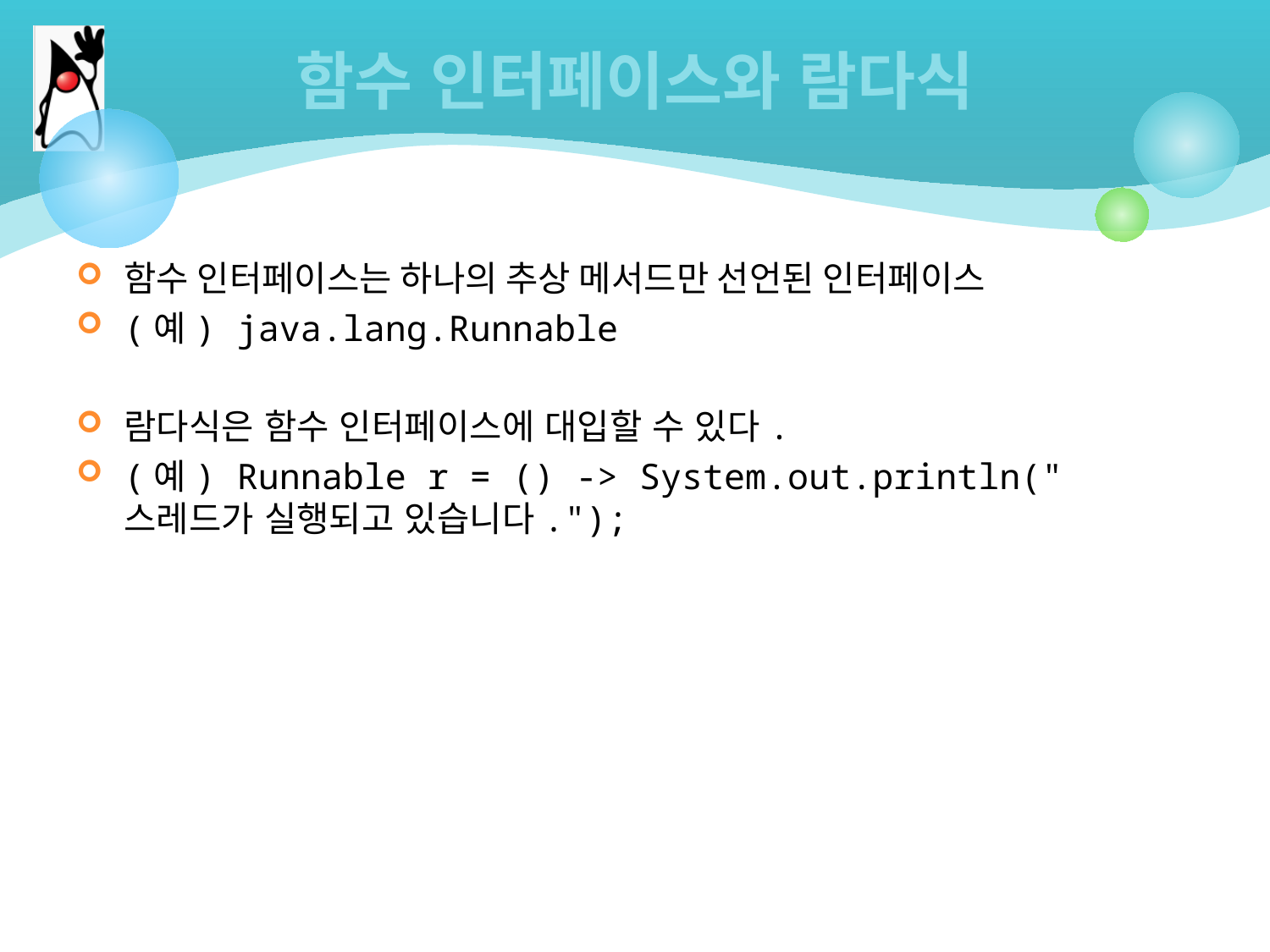

# 함수 인터페이스와 람다식
함수 인터페이스는 하나의 추상 메서드만 선언된 인터페이스
(예) java.lang.Runnable

람다식은 함수 인터페이스에 대입할 수 있다.
(예) Runnable r = () -> System.out.println("스레드가 실행되고 있습니다.");